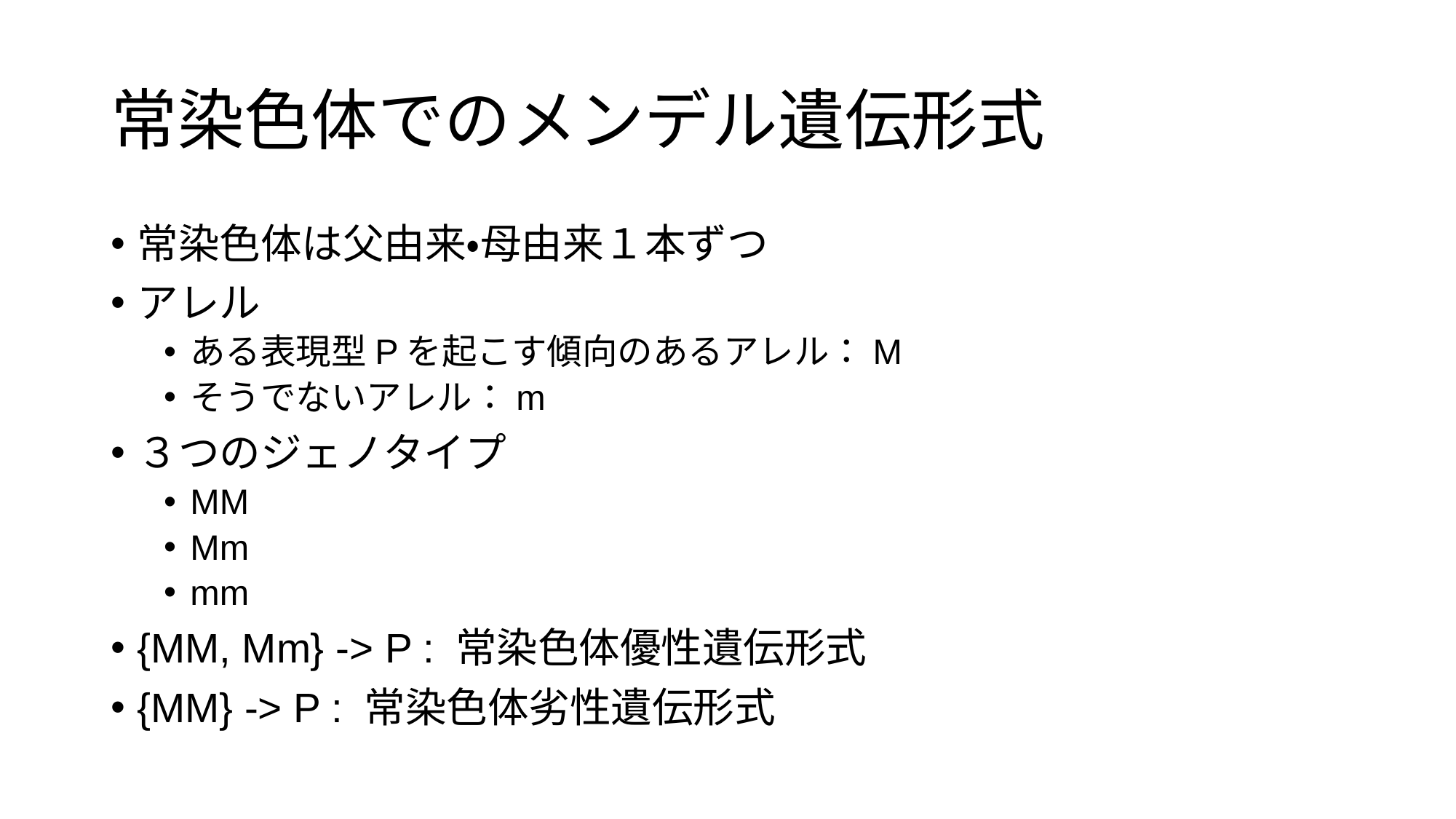

# 常染色体でのメンデル遺伝形式
常染色体は父由来・母由来１本ずつ
アレル
ある表現型Pを起こす傾向のあるアレル：M
そうでないアレル：m
３つのジェノタイプ
MM
Mm
mm
{MM, Mm} -> P : 常染色体優性遺伝形式
{MM} -> P : 常染色体劣性遺伝形式